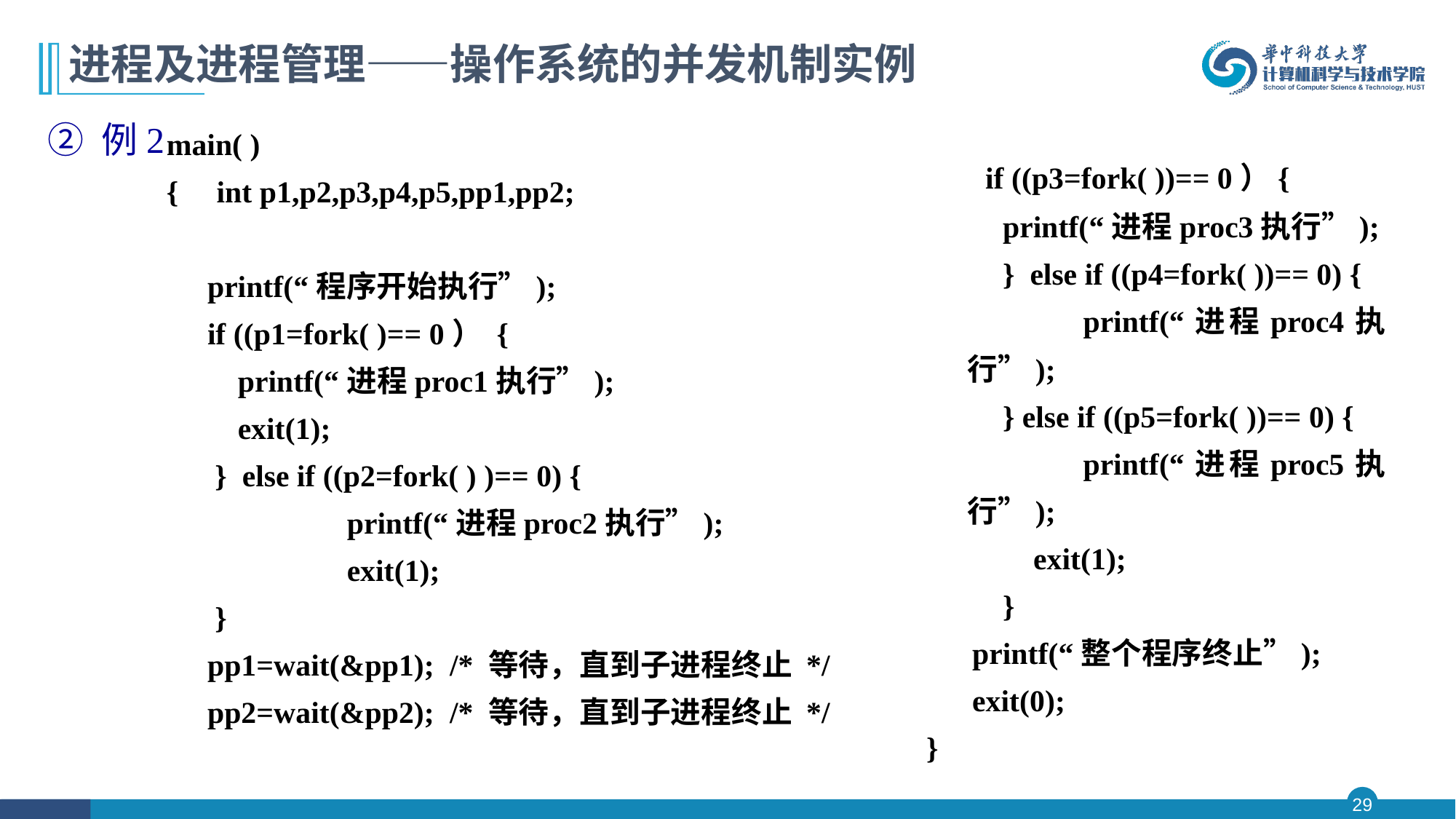

# 进程及进程管理——操作系统的并发机制实例
② 例2
main( )
{     int p1,p2,p3,p4,p5,pp1,pp2;

	printf(“程序开始执行”);
  	if ((p1=fork( )== 0） {
 	    printf(“进程proc1执行”);
   	    exit(1);
	 }  else if ((p2=fork( ) )== 0) {
		    printf(“进程proc2执行”);
 		    exit(1);
	 }
	pp1=wait(&pp1);  /* 等待，直到子进程终止 */
	pp2=wait(&pp2);  /* 等待，直到子进程终止 */
      if ((p3=fork( ))== 0）{
          printf(“进程proc3执行”);
          }  else if ((p4=fork( ))== 0) {
              printf(“进程proc4执行”);
          } else if ((p5=fork( ))== 0) {
              printf(“进程proc5执行”);
              exit(1);
          }
      printf(“整个程序终止”);
      exit(0);
}